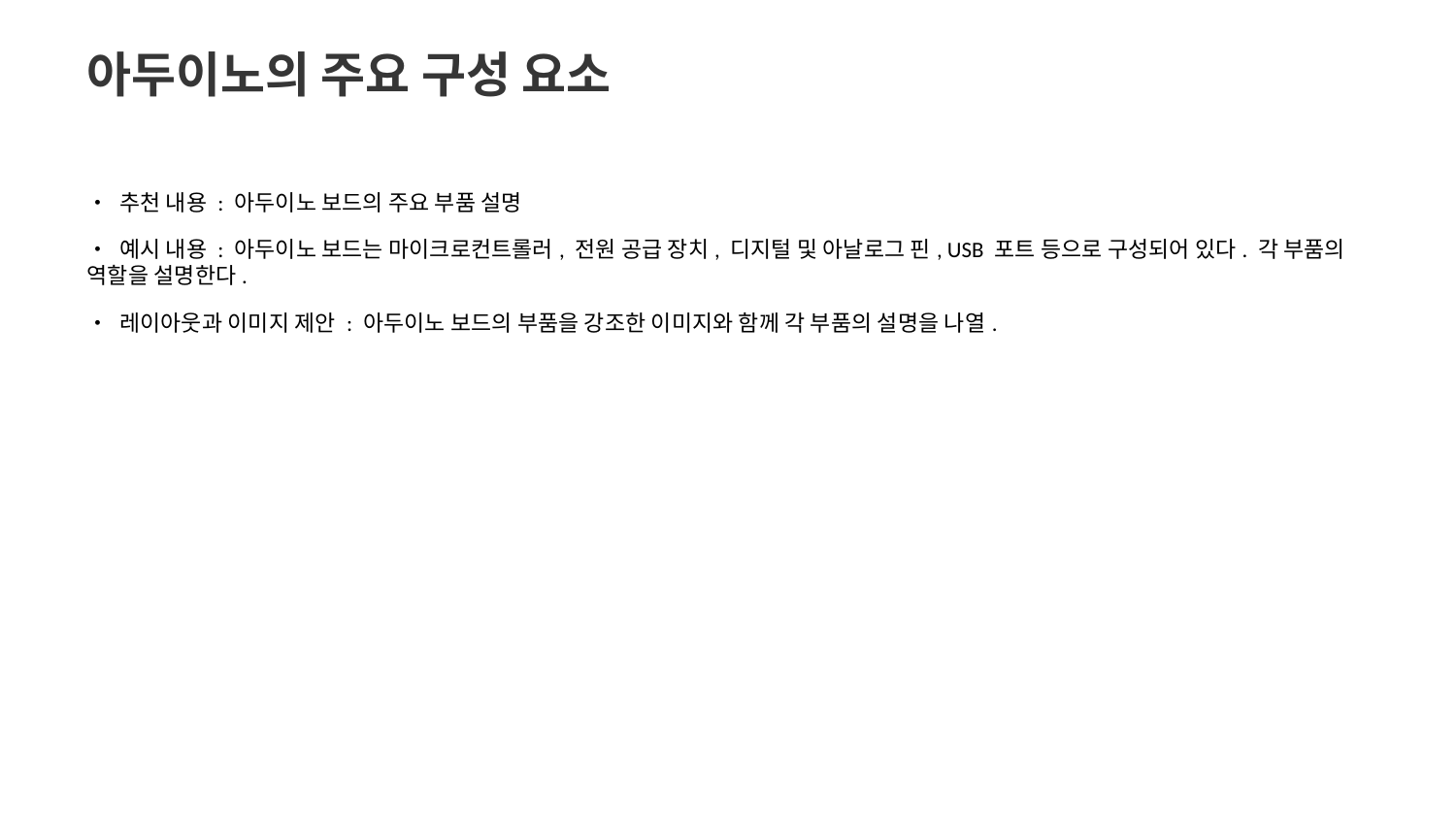

아두이노의 주요 구성 요소
• 추천 내용 : 아두이노 보드의 주요 부품 설명
• 예시 내용 : 아두이노 보드는 마이크로컨트롤러, 전원 공급 장치, 디지털 및 아날로그 핀, USB 포트 등으로 구성되어 있다. 각 부품의 역할을 설명한다.
• 레이아웃과 이미지 제안 : 아두이노 보드의 부품을 강조한 이미지와 함께 각 부품의 설명을 나열.